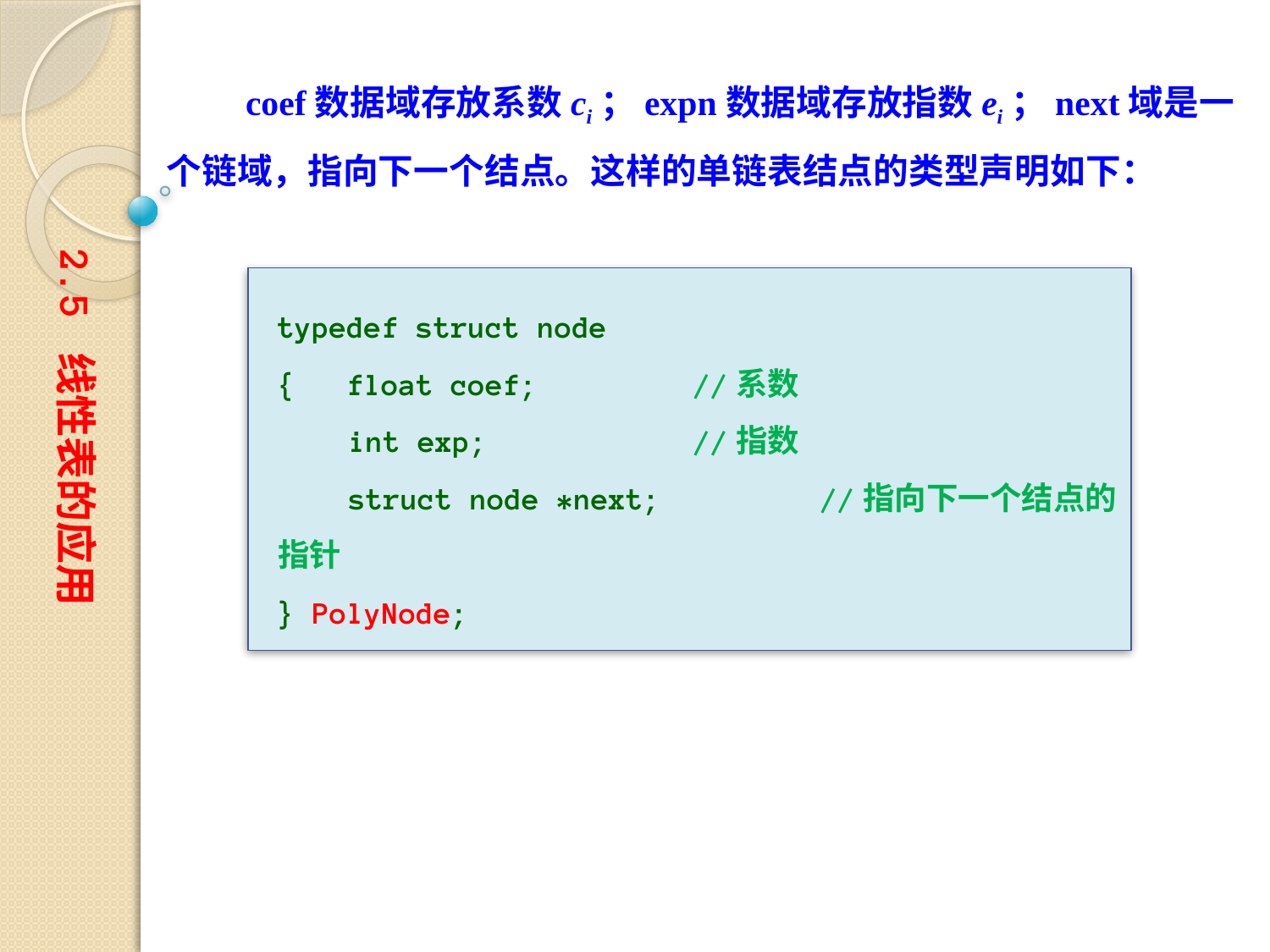

coef数据域存放系数ci；expn数据域存放指数ei；next域是一个链域，指向下一个结点。这样的单链表结点的类型声明如下：
2.5 线性表的应用
typedef struct node
{   float coef;	  //系数
　　int exp;		  //指数
　　struct node *next;	  //指向下一个结点的指针
} PolyNode;